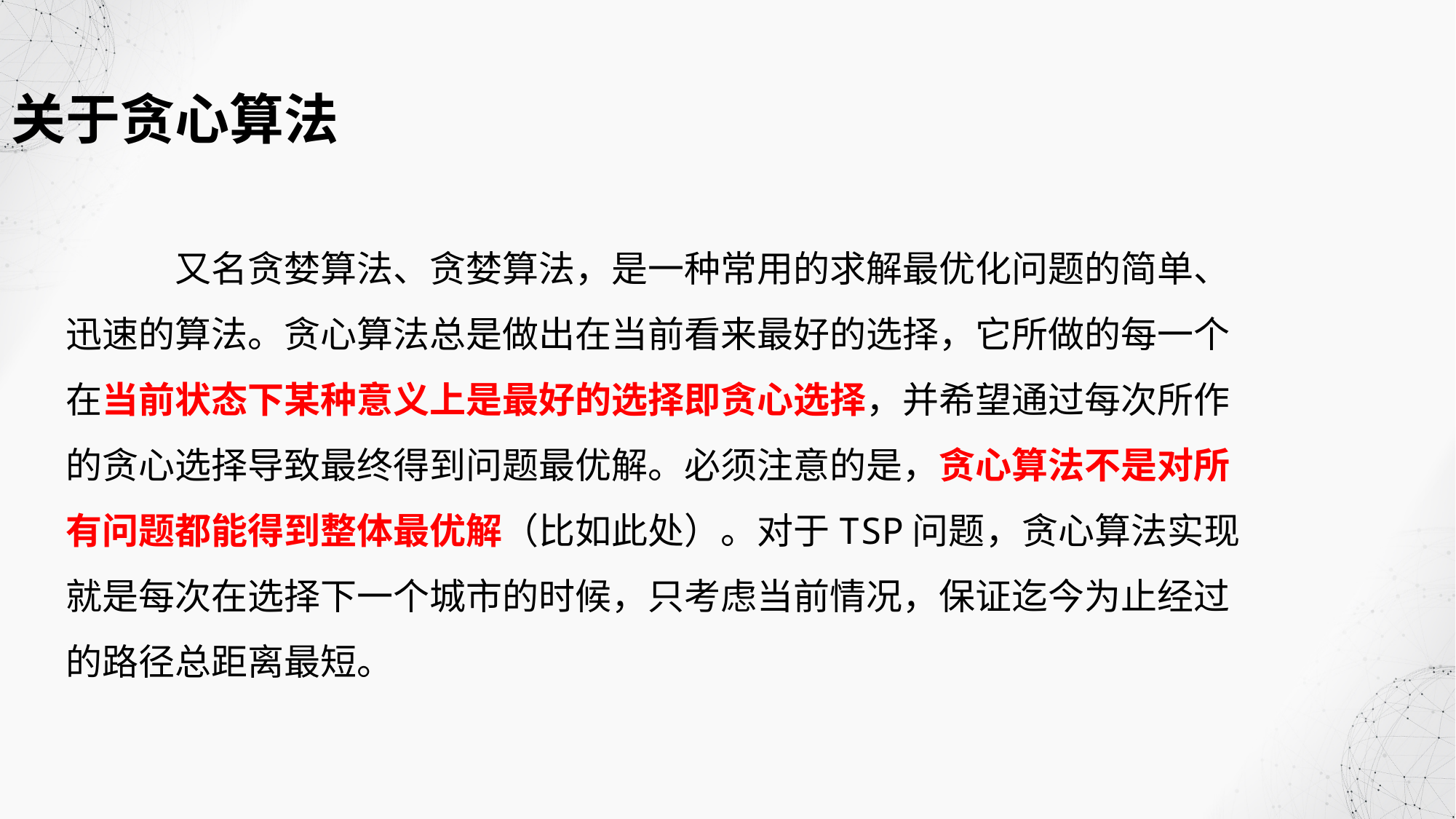

关于贪心算法
	又名贪婪算法、贪婪算法，是一种常用的求解最优化问题的简单、迅速的算法。贪心算法总是做出在当前看来最好的选择，它所做的每一个在当前状态下某种意义上是最好的选择即贪心选择，并希望通过每次所作的贪心选择导致最终得到问题最优解。必须注意的是，贪心算法不是对所有问题都能得到整体最优解（比如此处）。对于TSP问题，贪心算法实现就是每次在选择下一个城市的时候，只考虑当前情况，保证迄今为止经过的路径总距离最短。